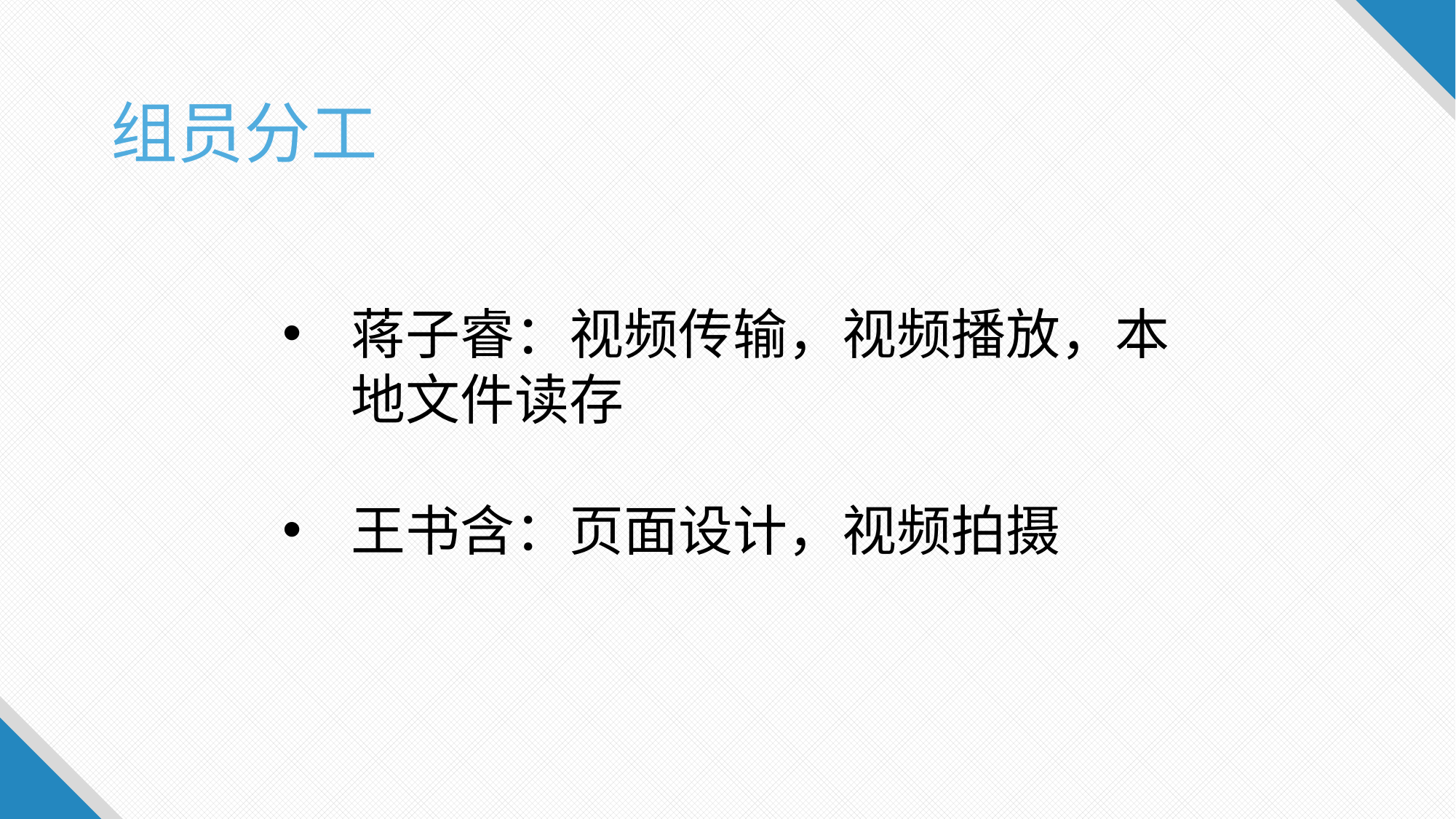

# 组员分工
蒋子睿：视频传输，视频播放，本地文件读存

王书含：页面设计，视频拍摄